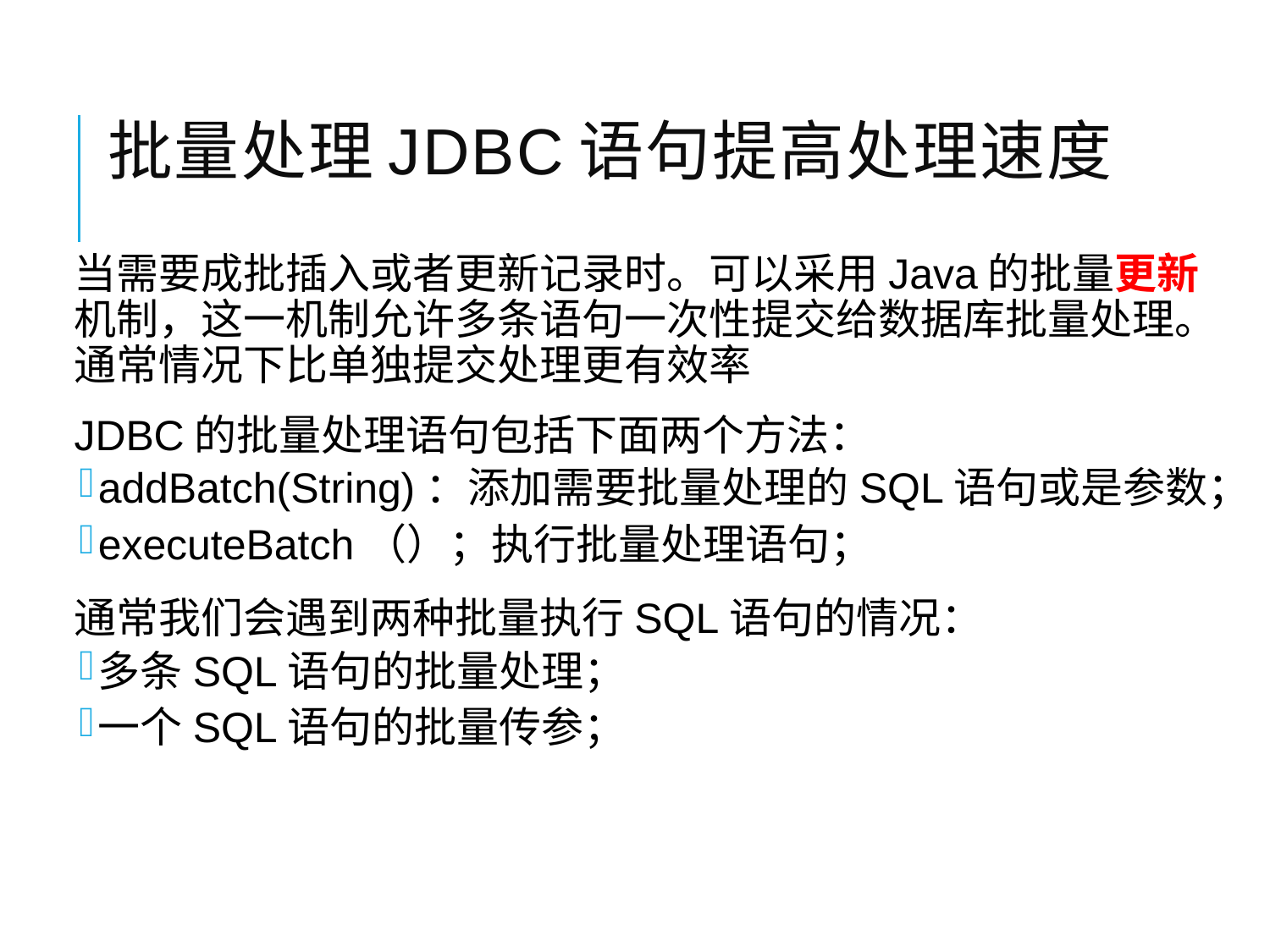

# 批量处理JDBC语句提高处理速度
当需要成批插入或者更新记录时。可以采用Java的批量更新机制，这一机制允许多条语句一次性提交给数据库批量处理。通常情况下比单独提交处理更有效率
JDBC的批量处理语句包括下面两个方法：
addBatch(String)：添加需要批量处理的SQL语句或是参数；
executeBatch（）；执行批量处理语句；
通常我们会遇到两种批量执行SQL语句的情况：
多条SQL语句的批量处理；
一个SQL语句的批量传参；